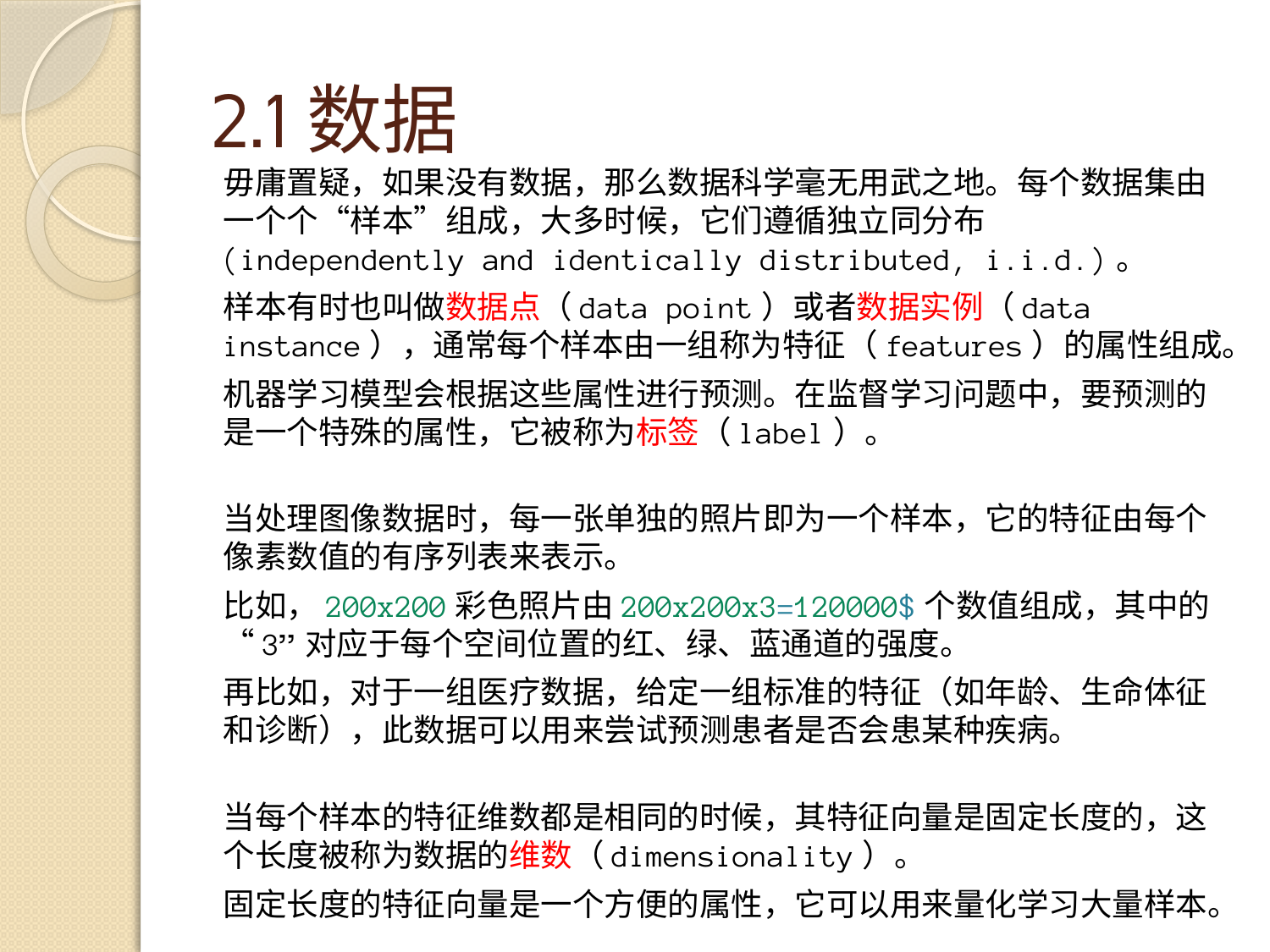

# 2.1数据
毋庸置疑，如果没有数据，那么数据科学毫无用武之地。每个数据集由一个个“样本”组成，大多时候，它们遵循独立同分布(independently and identically distributed, i.i.d.)。
样本有时也叫做数据点（data point）或者数据实例（data instance），通常每个样本由一组称为特征（features）的属性组成。
机器学习模型会根据这些属性进行预测。在监督学习问题中，要预测的是一个特殊的属性，它被称为标签（label）。
当处理图像数据时，每一张单独的照片即为一个样本，它的特征由每个像素数值的有序列表来表示。
比如，200x200彩色照片由200x200x3=120000$个数值组成，其中的“3”对应于每个空间位置的红、绿、蓝通道的强度。
再比如，对于一组医疗数据，给定一组标准的特征（如年龄、生命体征和诊断），此数据可以用来尝试预测患者是否会患某种疾病。
当每个样本的特征维数都是相同的时候，其特征向量是固定长度的，这个长度被称为数据的维数（dimensionality）。
固定长度的特征向量是一个方便的属性，它可以用来量化学习大量样本。